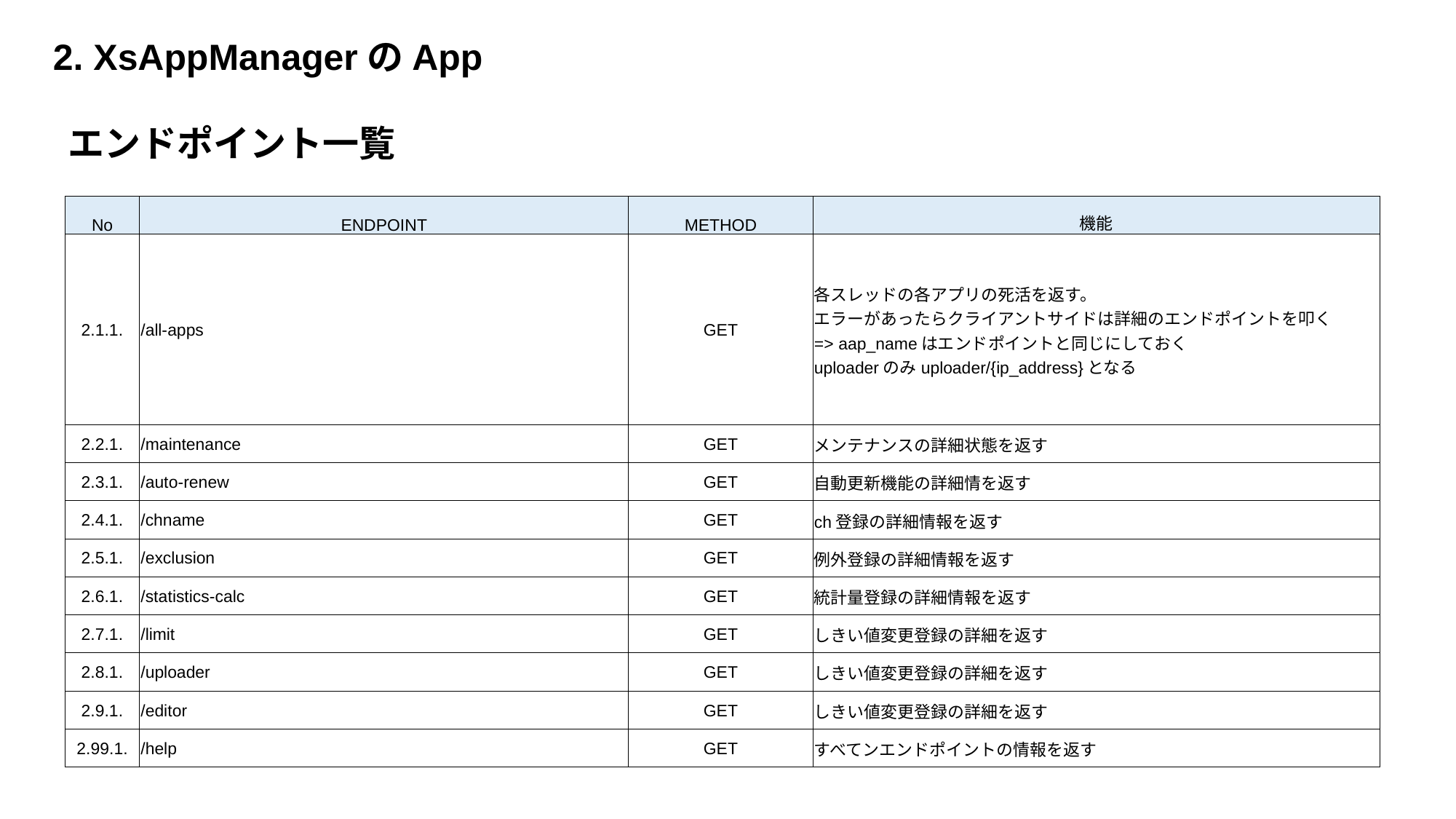

2. XsAppManagerのApp
エンドポイント一覧
| No | ENDPOINT | METHOD | 機能 |
| --- | --- | --- | --- |
| 2.1.1. | /all-apps | GET | 各スレッドの各アプリの死活を返す。 エラーがあったらクライアントサイドは詳細のエンドポイントを叩く => aap\_nameはエンドポイントと同じにしておく uploaderのみuploader/{ip\_address}となる |
| 2.2.1. | /maintenance | GET | メンテナンスの詳細状態を返す |
| 2.3.1. | /auto-renew | GET | 自動更新機能の詳細情を返す |
| 2.4.1. | /chname | GET | ch登録の詳細情報を返す |
| 2.5.1. | /exclusion | GET | 例外登録の詳細情報を返す |
| 2.6.1. | /statistics-calc | GET | 統計量登録の詳細情報を返す |
| 2.7.1. | /limit | GET | しきい値変更登録の詳細を返す |
| 2.8.1. | /uploader | GET | しきい値変更登録の詳細を返す |
| 2.9.1. | /editor | GET | しきい値変更登録の詳細を返す |
| 2.99.1. | /help | GET | すべてンエンドポイントの情報を返す |